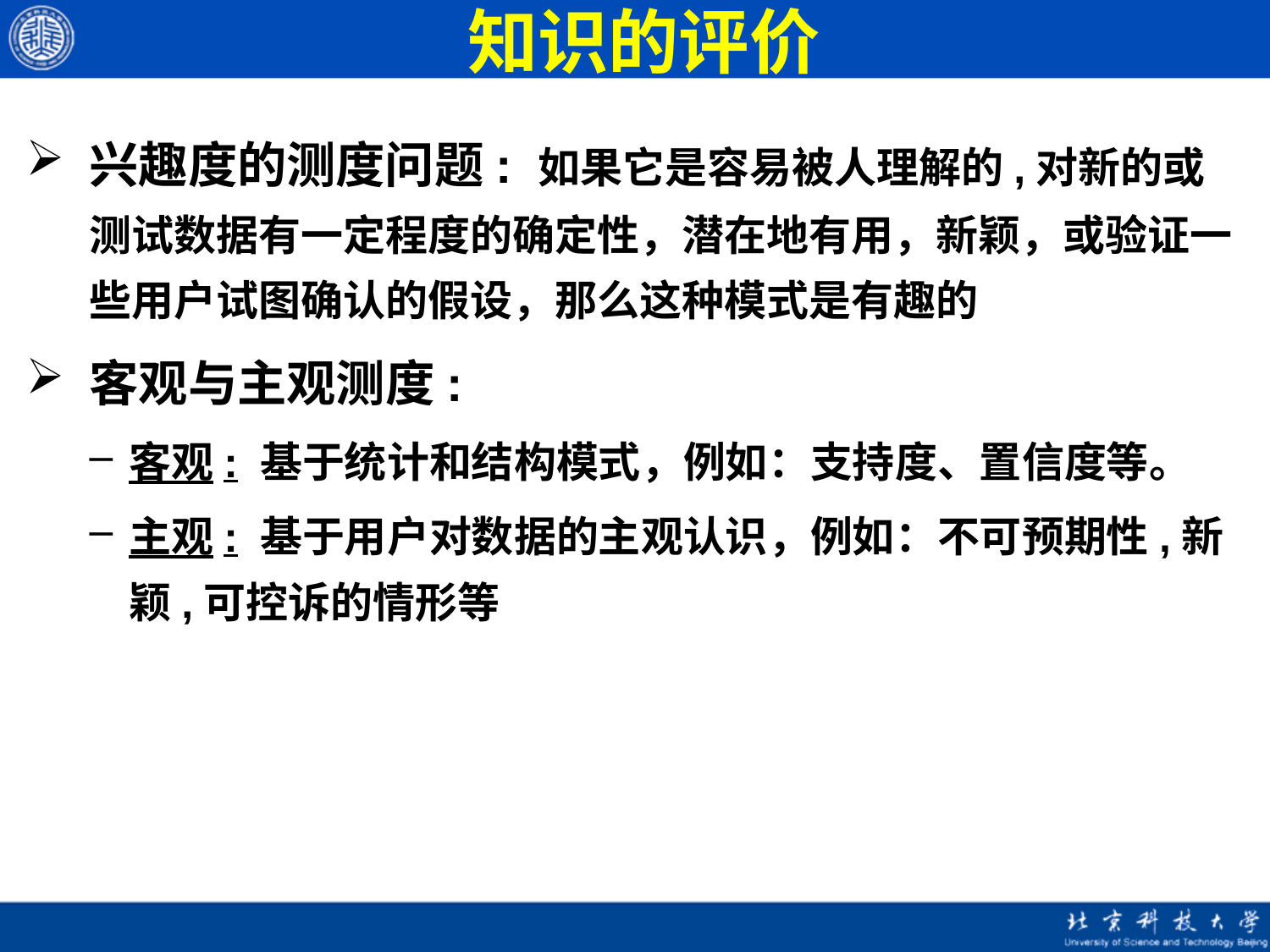

# 知识的评价
兴趣度的测度问题: 如果它是容易被人理解的,对新的或测试数据有一定程度的确定性，潜在地有用，新颖，或验证一些用户试图确认的假设，那么这种模式是有趣的
客观与主观测度:
客观: 基于统计和结构模式，例如：支持度、置信度等。
主观: 基于用户对数据的主观认识，例如：不可预期性,新颖,可控诉的情形等